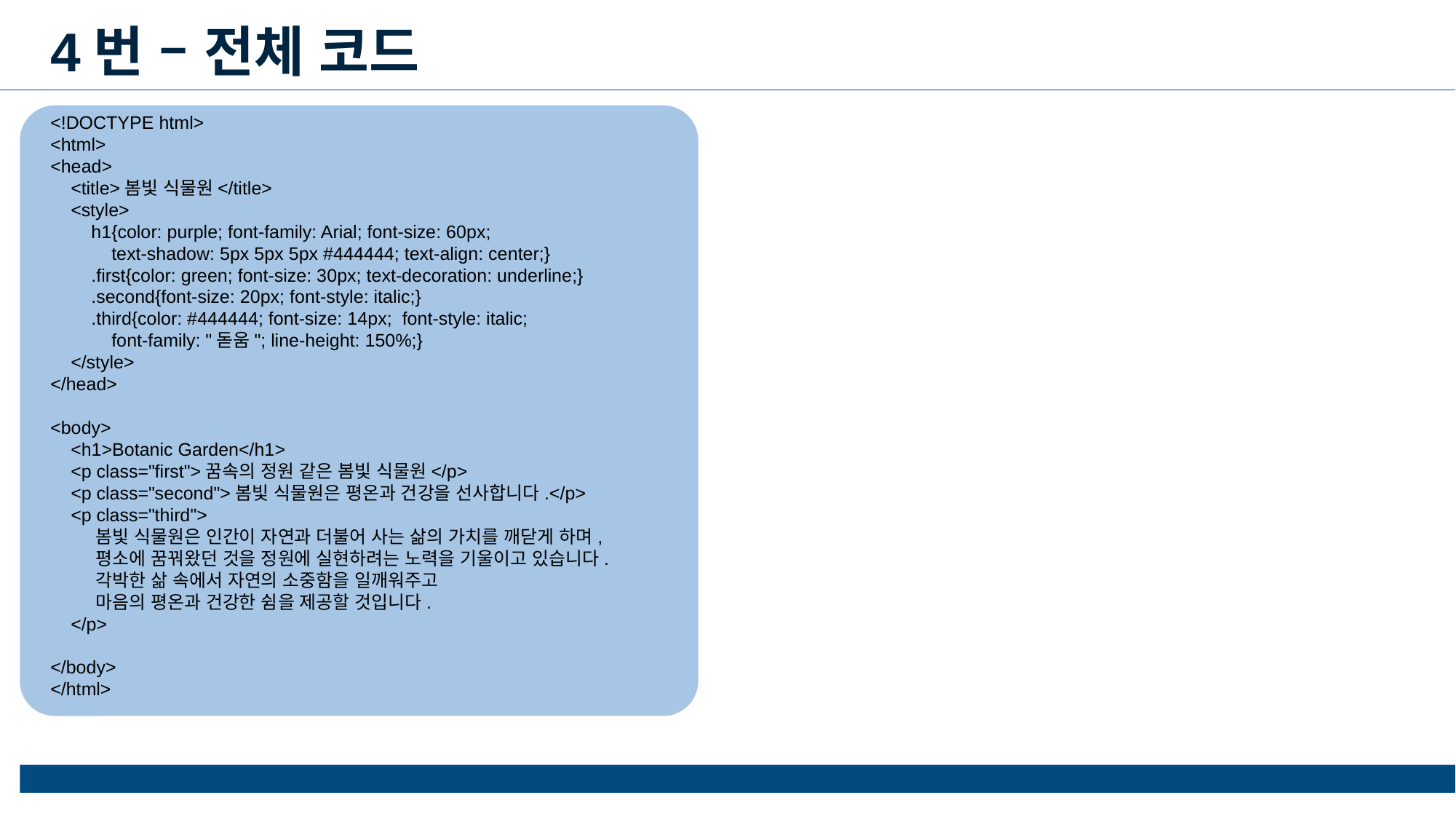

4번 – 전체 코드

<!DOCTYPE html>
<html>
<head>
    <title>봄빛 식물원</title>
    <style>
        h1{color: purple; font-family: Arial; font-size: 60px;
            text-shadow: 5px 5px 5px #444444; text-align: center;}
        .first{color: green; font-size: 30px; text-decoration: underline;}
        .second{font-size: 20px; font-style: italic;}
        .third{color: #444444; font-size: 14px;  font-style: italic;
            font-family: "돋움"; line-height: 150%;}
    </style>
</head>
<body>
    <h1>Botanic Garden</h1>
    <p class="first">꿈속의 정원 같은 봄빛 식물원</p>
    <p class="second">봄빛 식물원은 평온과 건강을 선사합니다.</p>
    <p class="third">
        봄빛 식물원은 인간이 자연과 더불어 사는 삶의 가치를 깨닫게 하며,
        평소에 꿈꿔왔던 것을 정원에 실현하려는 노력을 기울이고 있습니다.
        각박한 삶 속에서 자연의 소중함을 일깨워주고
        마음의 평온과 건강한 쉼을 제공할 것입니다.
    </p>
</body>
</html>